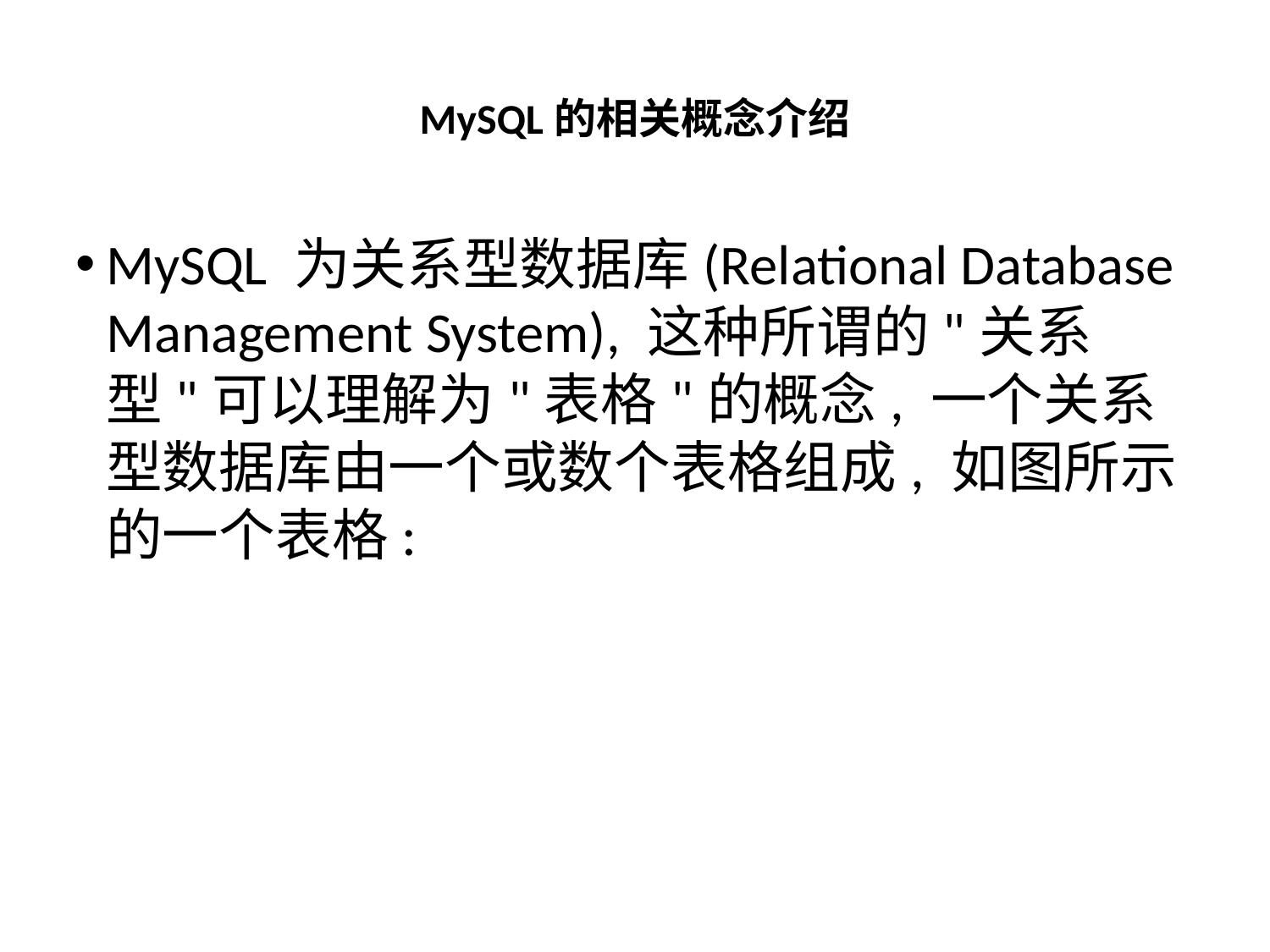

MySQL的相关概念介绍
MySQL 为关系型数据库(Relational Database Management System), 这种所谓的"关系型"可以理解为"表格"的概念, 一个关系型数据库由一个或数个表格组成, 如图所示的一个表格: